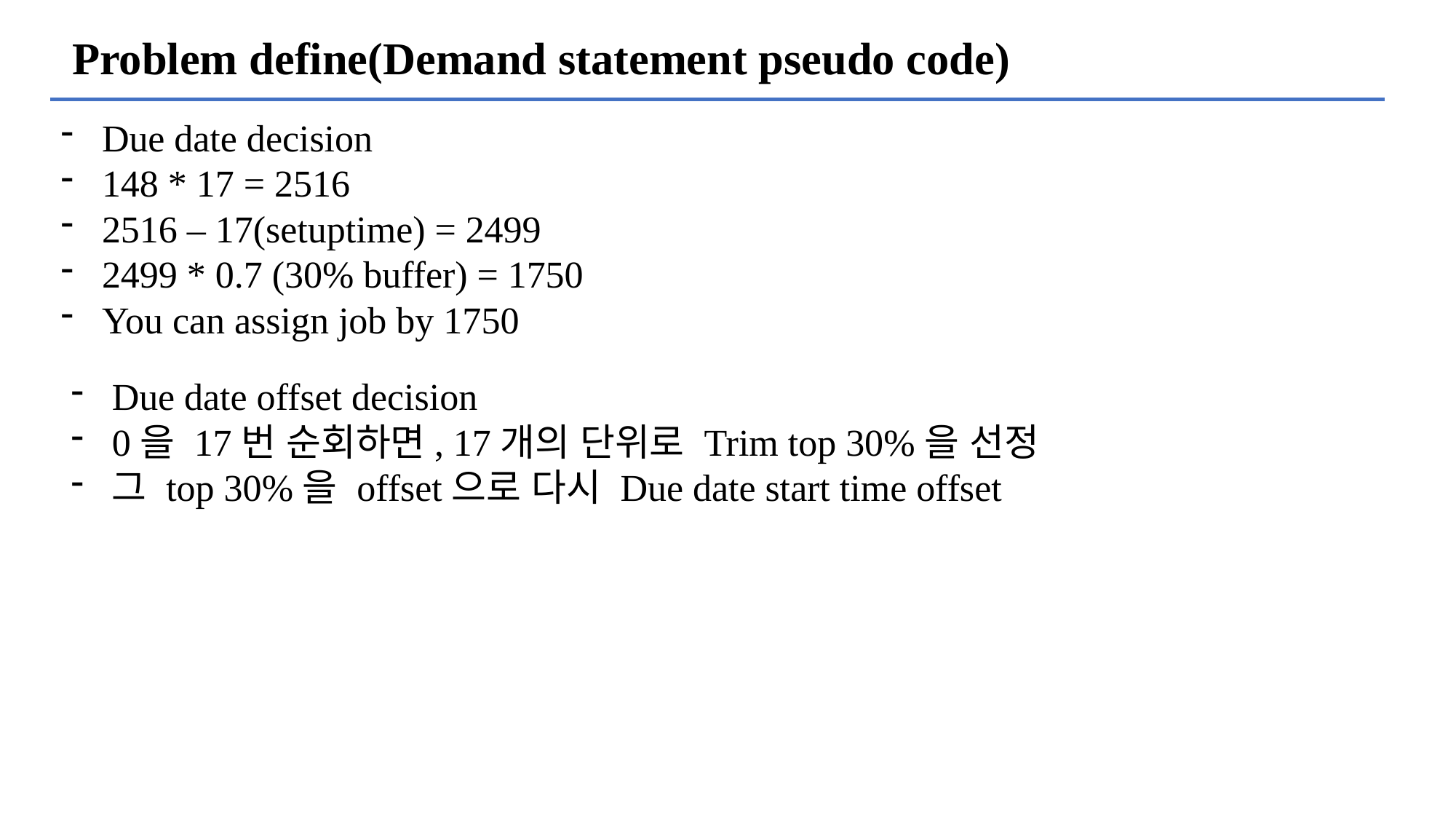

Problem define(Demand statement pseudo code)
Due date decision
148 * 17 = 2516
2516 – 17(setuptime) = 2499
2499 * 0.7 (30% buffer) = 1750
You can assign job by 1750
Due date offset decision
0을 17번 순회하면, 17개의 단위로 Trim top 30%을 선정
그 top 30%을 offset으로 다시 Due date start time offset